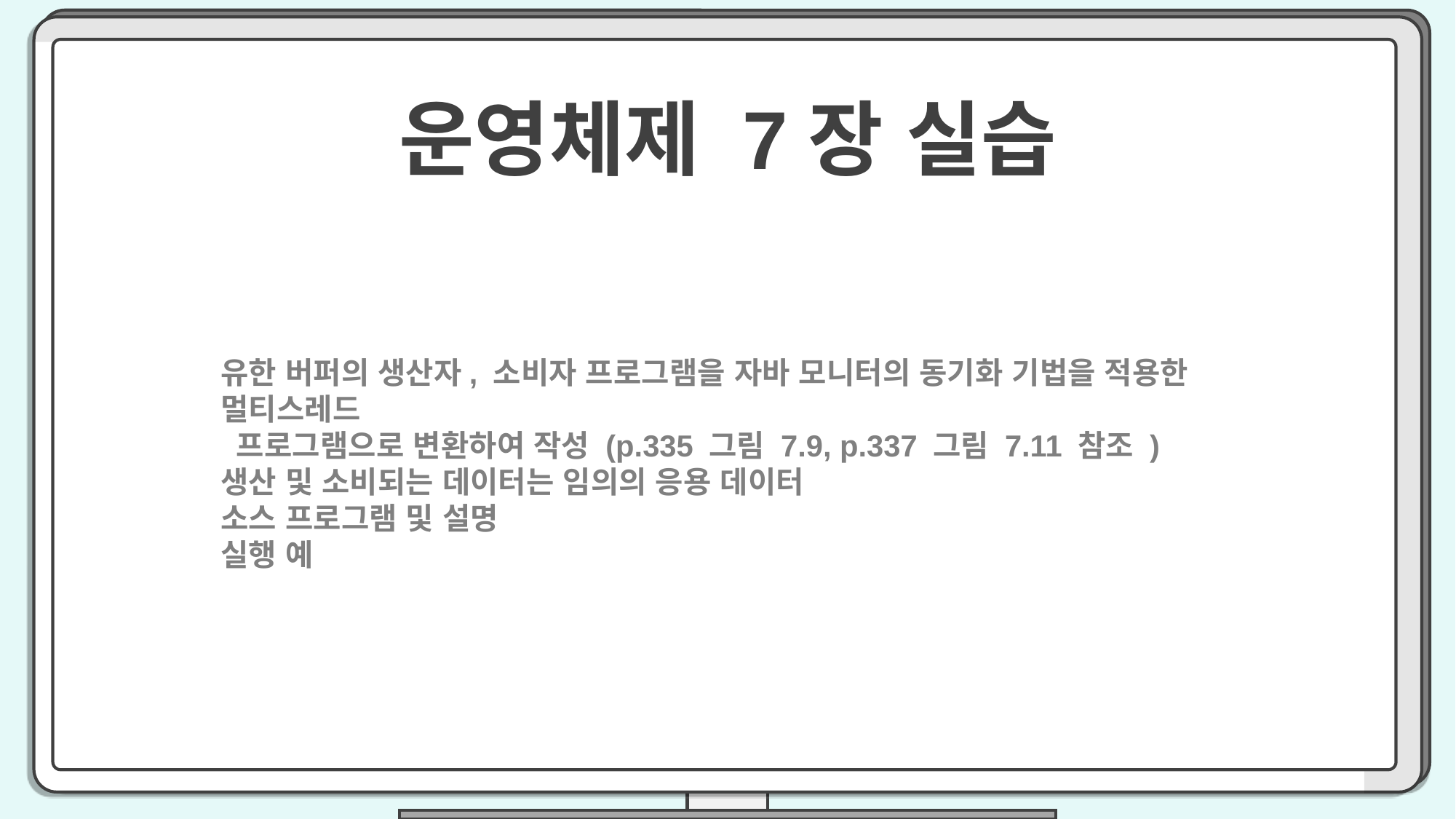

운영체제 7장 실습
유한 버퍼의 생산자, 소비자 프로그램을 자바 모니터의 동기화 기법을 적용한 멀티스레드
 프로그램으로 변환하여 작성 (p.335 그림 7.9, p.337 그림 7.11 참조 )
생산 및 소비되는 데이터는 임의의 응용 데이터
소스 프로그램 및 설명
실행 예